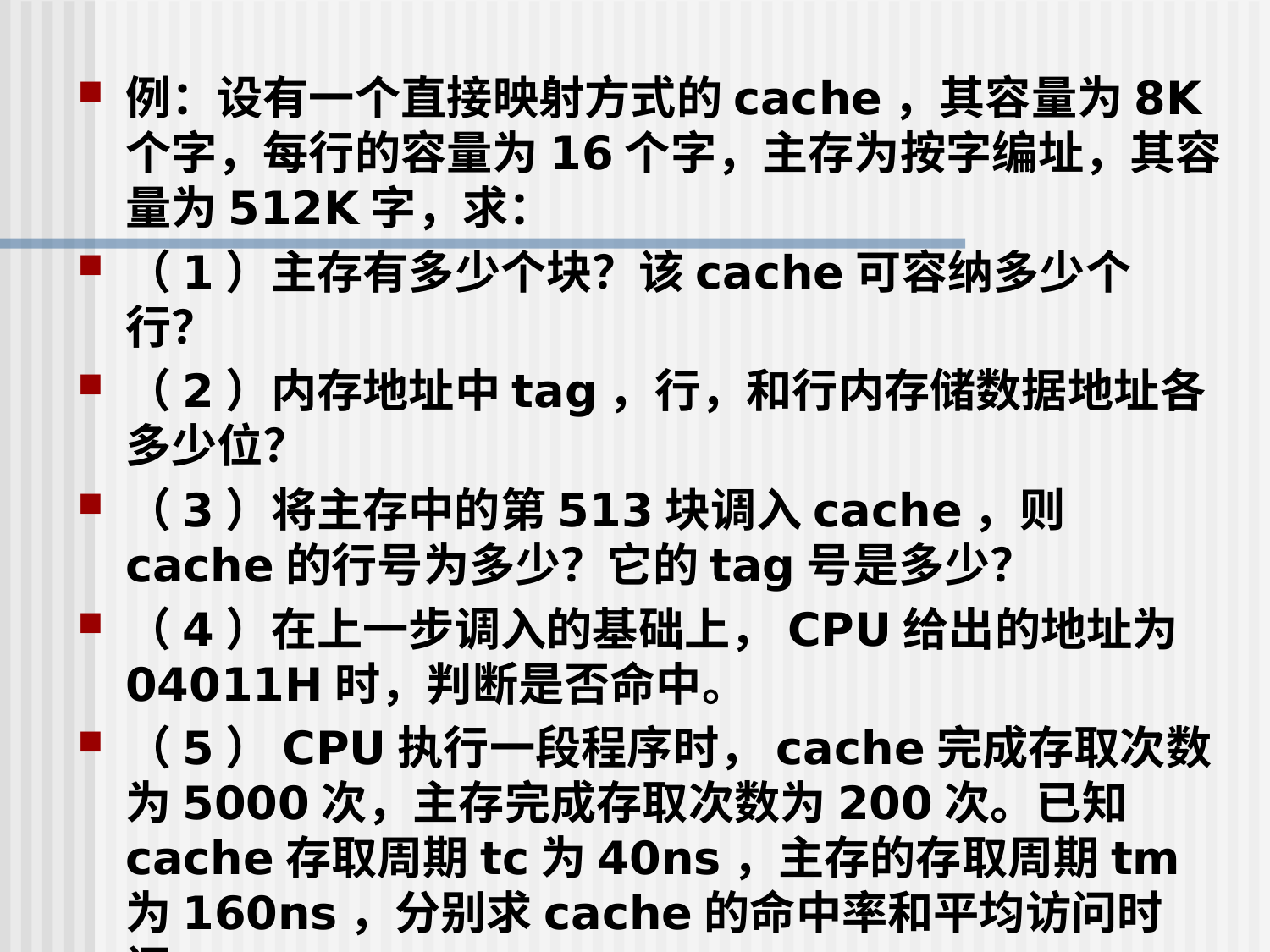

例：设有一个直接映射方式的cache，其容量为8K个字，每行的容量为16个字，主存为按字编址，其容量为512K字，求：
（1）主存有多少个块？该cache可容纳多少个行？
（2）内存地址中tag，行，和行内存储数据地址各多少位？
（3）将主存中的第513块调入cache，则cache的行号为多少？它的tag号是多少？
（4）在上一步调入的基础上，CPU给出的地址为04011H时，判断是否命中。
（5）CPU执行一段程序时，cache完成存取次数为5000次，主存完成存取次数为200次。已知cache存取周期tc为40ns，主存的存取周期tm为160ns，分别求cache的命中率和平均访问时间。